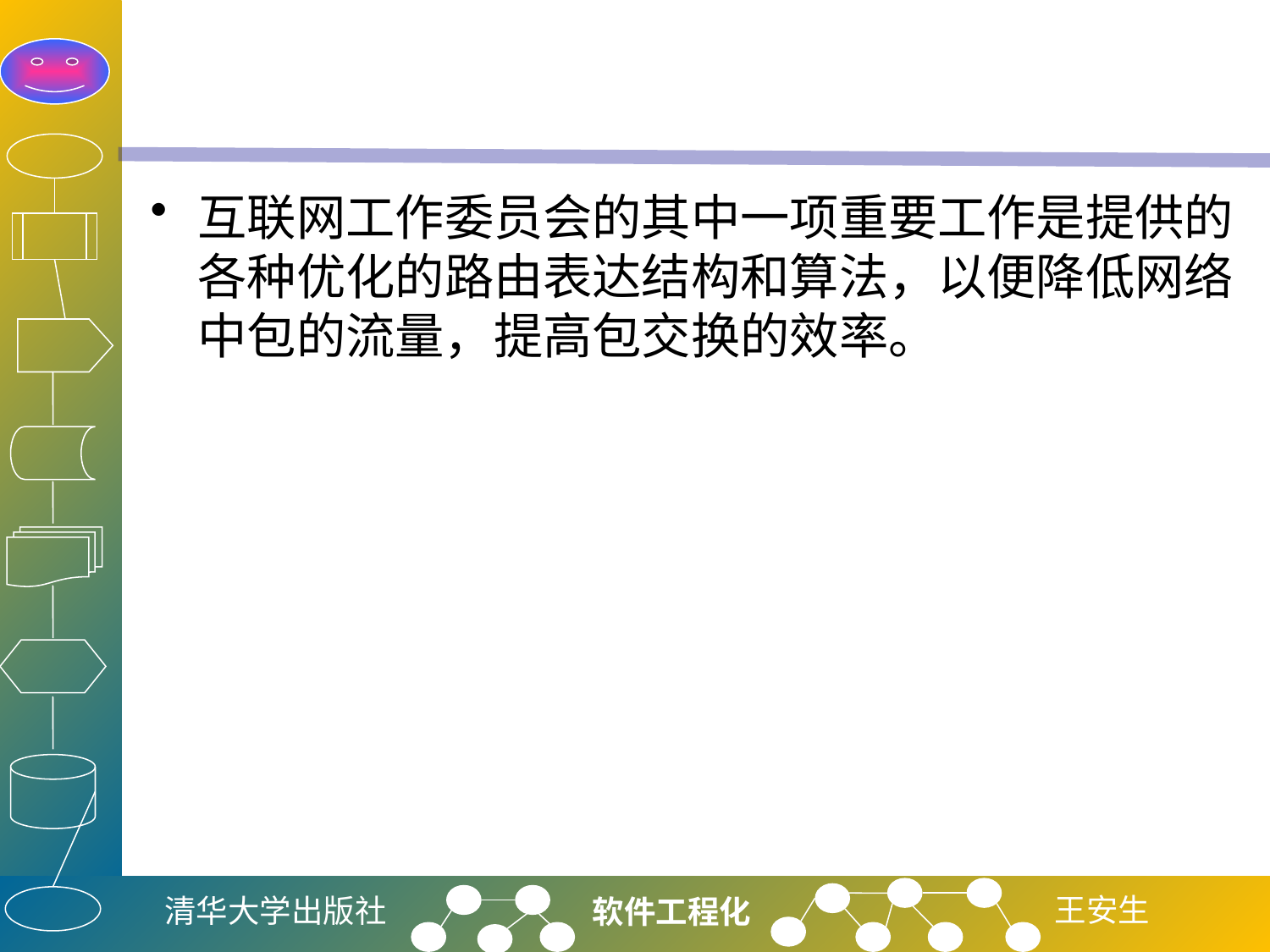

#
互联网工作委员会的其中一项重要工作是提供的各种优化的路由表达结构和算法，以便降低网络中包的流量，提高包交换的效率。